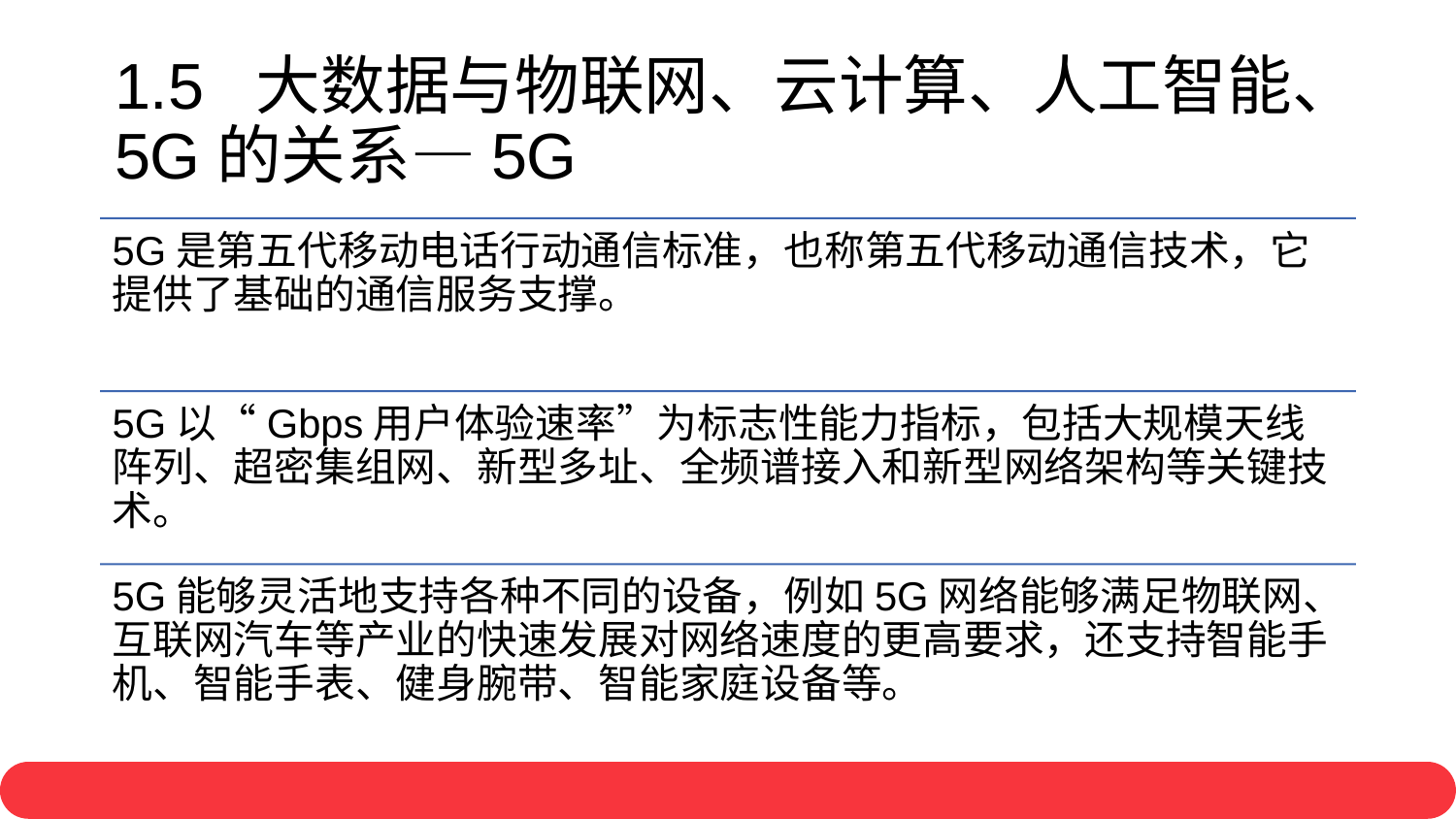

# 1.5  大数据与物联网、云计算、人工智能、5G的关系—5G
5G是第五代移动电话行动通信标准，也称第五代移动通信技术，它提供了基础的通信服务支撑。
5G以“Gbps用户体验速率”为标志性能力指标，包括大规模天线阵列、超密集组网、新型多址、全频谱接入和新型网络架构等关键技术。
5G能够灵活地支持各种不同的设备，例如5G网络能够满足物联网、互联网汽车等产业的快速发展对网络速度的更高要求，还支持智能手机、智能手表、健身腕带、智能家庭设备等。